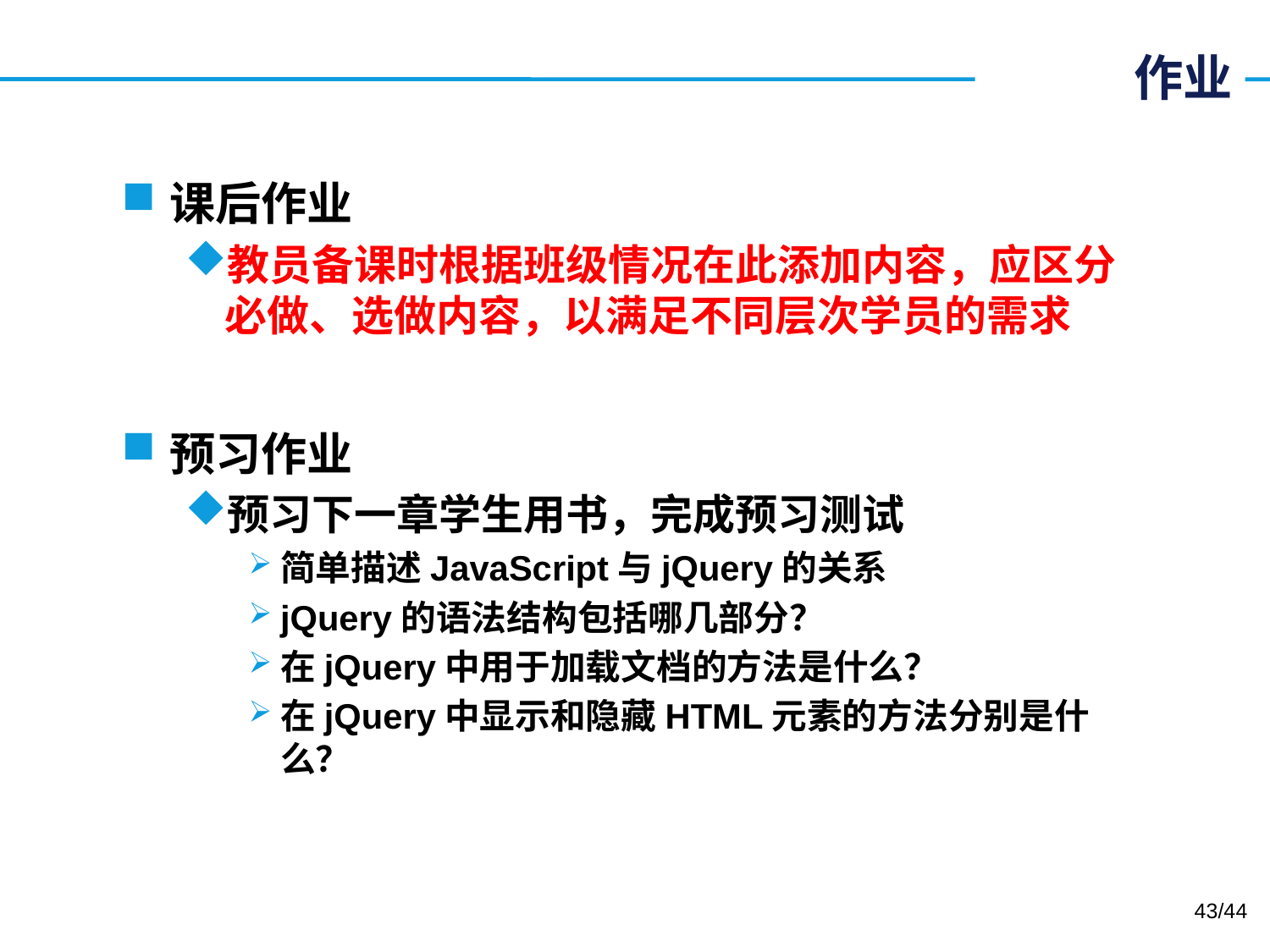

# 作业
课后作业
教员备课时根据班级情况在此添加内容，应区分必做、选做内容，以满足不同层次学员的需求

预习作业
预习下一章学生用书，完成预习测试
简单描述JavaScript与jQuery的关系
jQuery的语法结构包括哪几部分？
在jQuery中用于加载文档的方法是什么？
在jQuery中显示和隐藏HTML元素的方法分别是什么？
43/44